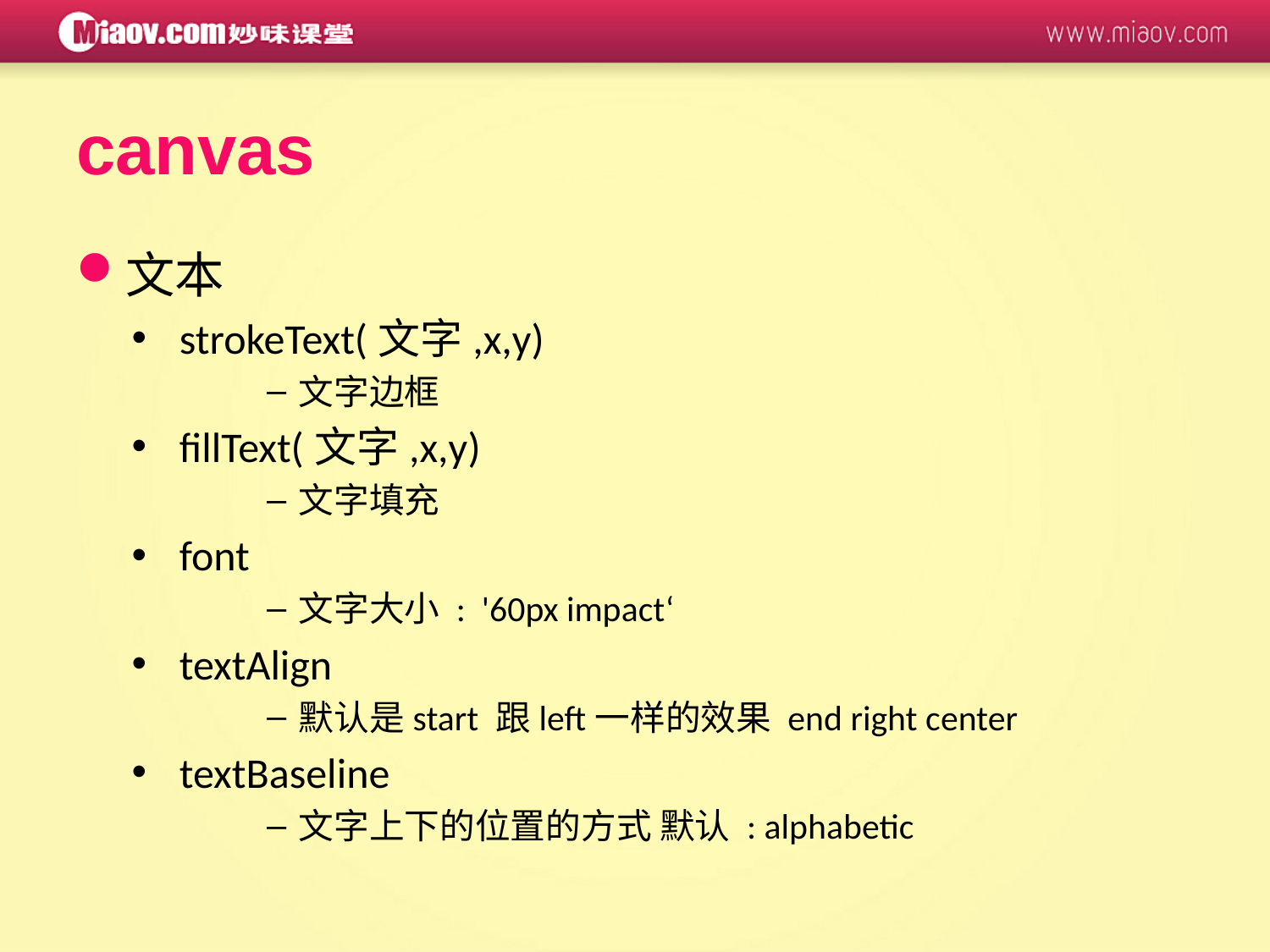

# canvas
文本
strokeText(文字,x,y)
文字边框
fillText(文字,x,y)
文字填充
font
文字大小 :  '60px impact‘
textAlign
默认是start 跟left一样的效果 end right center
textBaseline
文字上下的位置的方式 默认 : alphabetic